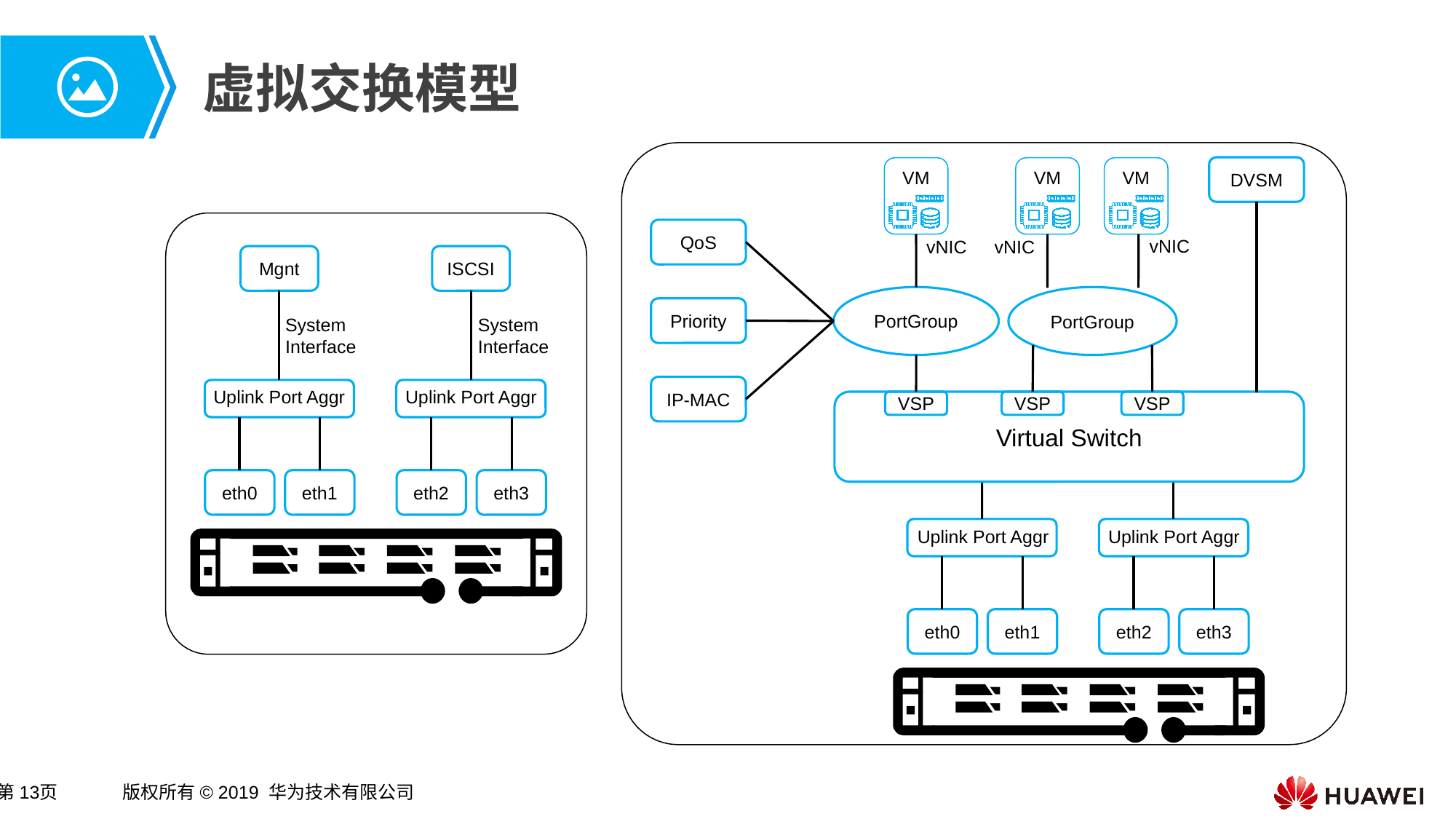

# 虚拟交换模型

DVSM
VM

VM

VM

QoS
vNIC
vNIC
vNIC
Mgnt
ISCSI
PortGroup
PortGroup
Priority
System
Interface
System
Interface
IP-MAC

Uplink Port Aggr
Uplink Port Aggr
VSP
VSP
VSP
Virtual Switch
eth0
eth1
eth2
eth3

Uplink Port Aggr
Uplink Port Aggr

eth0
eth1
eth2
eth3